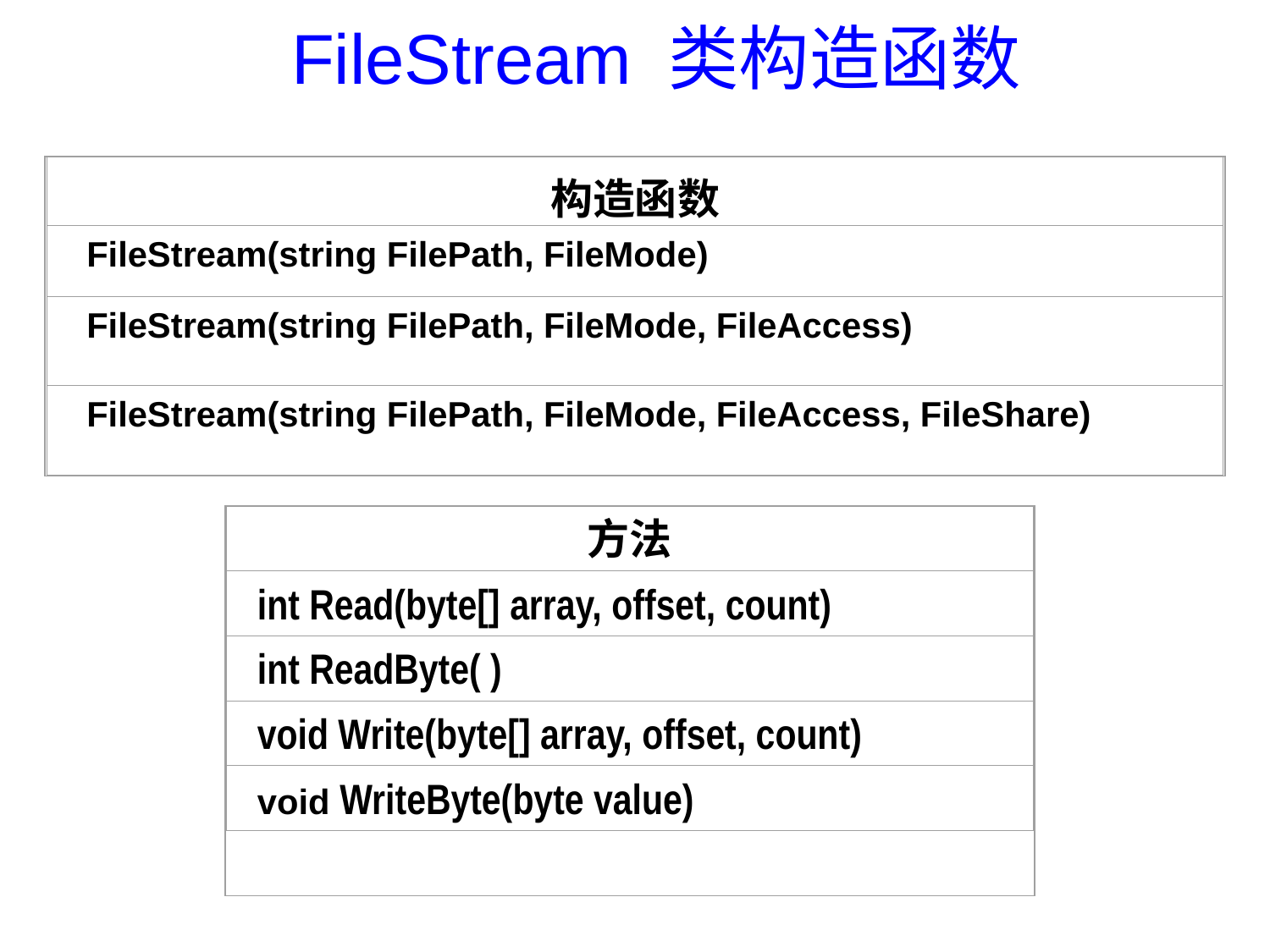

FileStream 类构造函数

构造函数

FileStream(string FilePath, FileMode)

FileStream(string FilePath, FileMode, FileAccess)

FileStream(string FilePath, FileMode, FileAccess, FileShare)

方法

int Read(byte[] array, offset, count)

int ReadByte( )

void Write(byte[] array, offset, count)

void WriteByte(byte value)